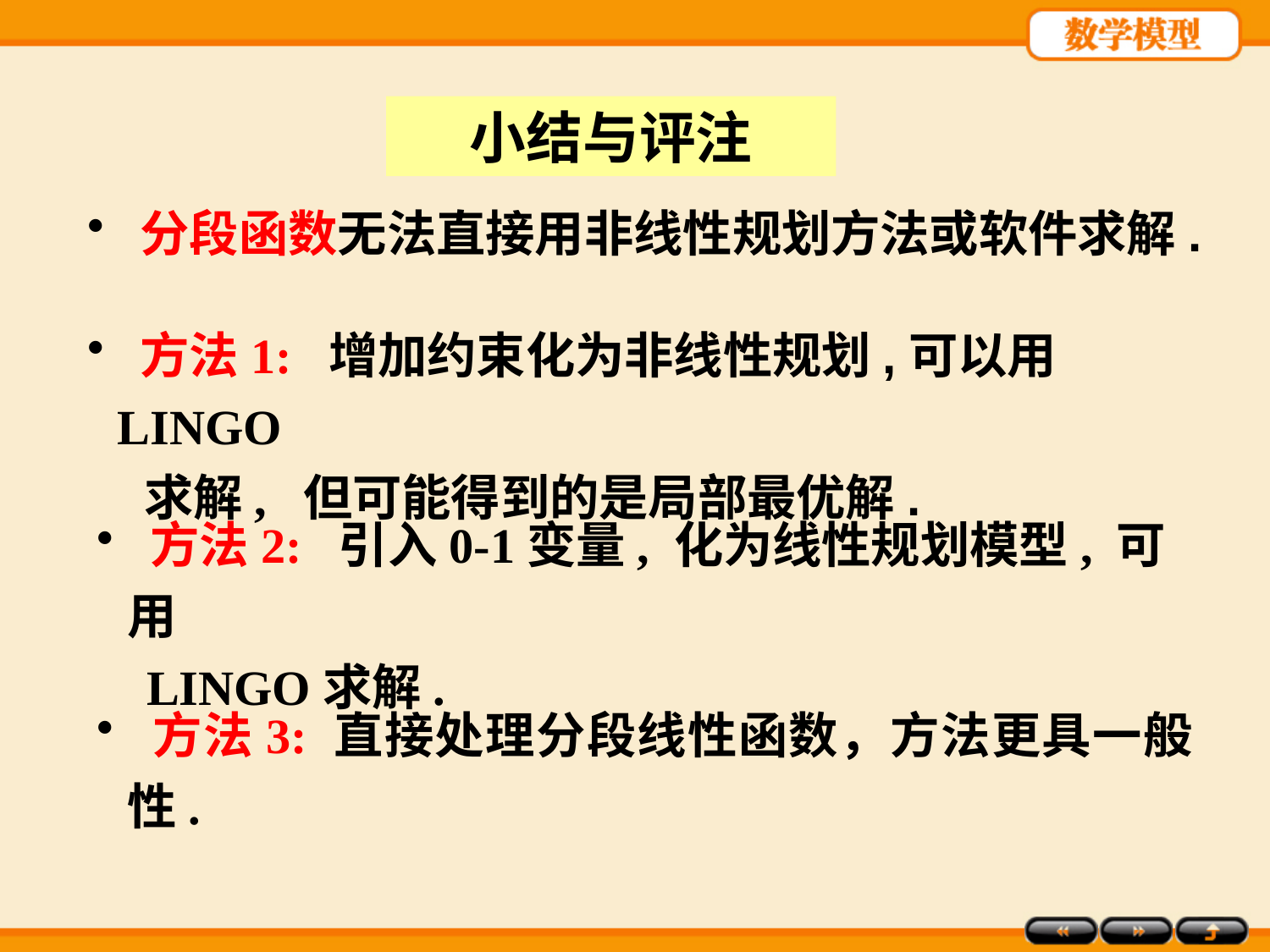

小结与评注
 分段函数无法直接用非线性规划方法或软件求解.
 方法1:  增加约束化为非线性规划,可以用LINGO
    求解,  但可能得到的是局部最优解.
 方法2:  引入0-1变量, 化为线性规划模型, 可用
    LINGO求解.
 方法3: 直接处理分段线性函数，方法更具一般性.